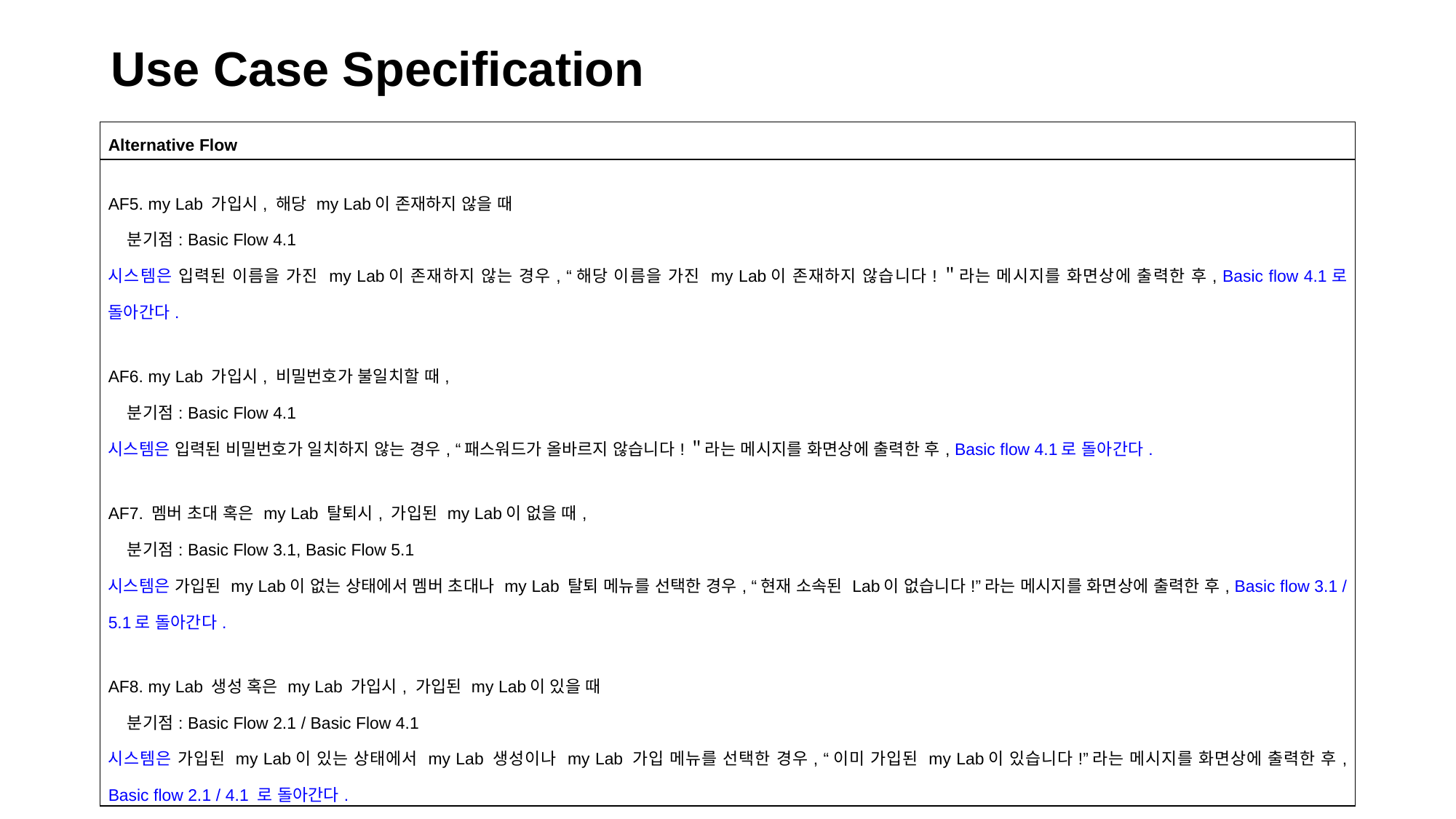

# Use Case Specification
| Alternative Flow |
| --- |
| AF5. my Lab 가입시, 해당 my Lab이 존재하지 않을 때 분기점: Basic Flow 4.1 시스템은 입력된 이름을 가진 my Lab이 존재하지 않는 경우, “해당 이름을 가진 my Lab이 존재하지 않습니다!＂라는 메시지를 화면상에 출력한 후, Basic flow 4.1로 돌아간다. AF6. my Lab 가입시, 비밀번호가 불일치할 때, 분기점: Basic Flow 4.1 시스템은 입력된 비밀번호가 일치하지 않는 경우, “패스워드가 올바르지 않습니다!＂라는 메시지를 화면상에 출력한 후, Basic flow 4.1로 돌아간다. AF7. 멤버 초대 혹은 my Lab 탈퇴시, 가입된 my Lab이 없을 때, 분기점: Basic Flow 3.1, Basic Flow 5.1 시스템은 가입된 my Lab이 없는 상태에서 멤버 초대나 my Lab 탈퇴 메뉴를 선택한 경우, “현재 소속된 Lab이 없습니다!”라는 메시지를 화면상에 출력한 후, Basic flow 3.1 / 5.1로 돌아간다. AF8. my Lab 생성 혹은 my Lab 가입시, 가입된 my Lab이 있을 때 분기점: Basic Flow 2.1 / Basic Flow 4.1 시스템은 가입된 my Lab이 있는 상태에서 my Lab 생성이나 my Lab 가입 메뉴를 선택한 경우, “이미 가입된 my Lab이 있습니다!”라는 메시지를 화면상에 출력한 후, Basic flow 2.1 / 4.1 로 돌아간다. |